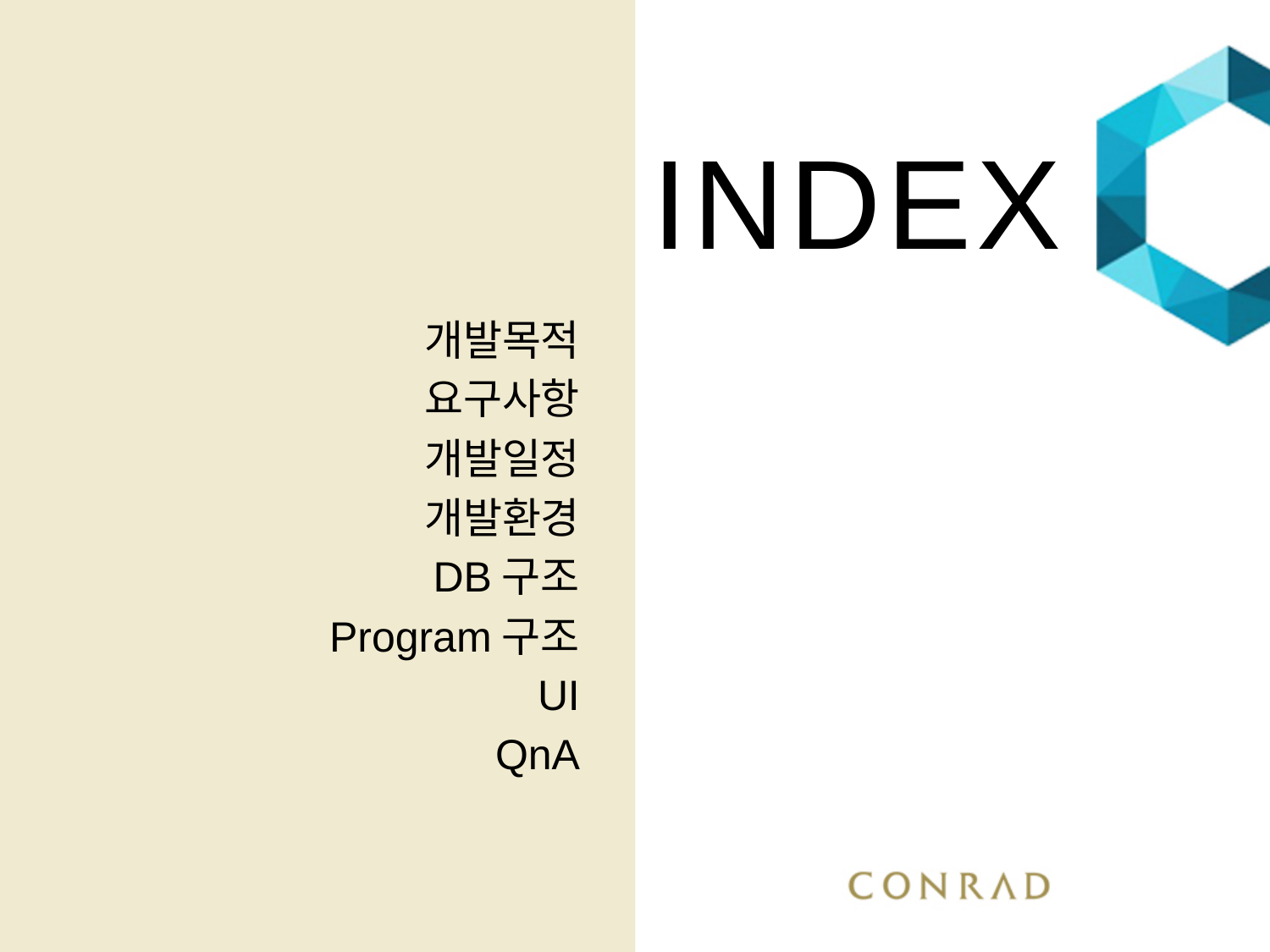

INDEX
개발목적
요구사항
개발일정
개발환경
DB구조
Program구조
UI
QnA